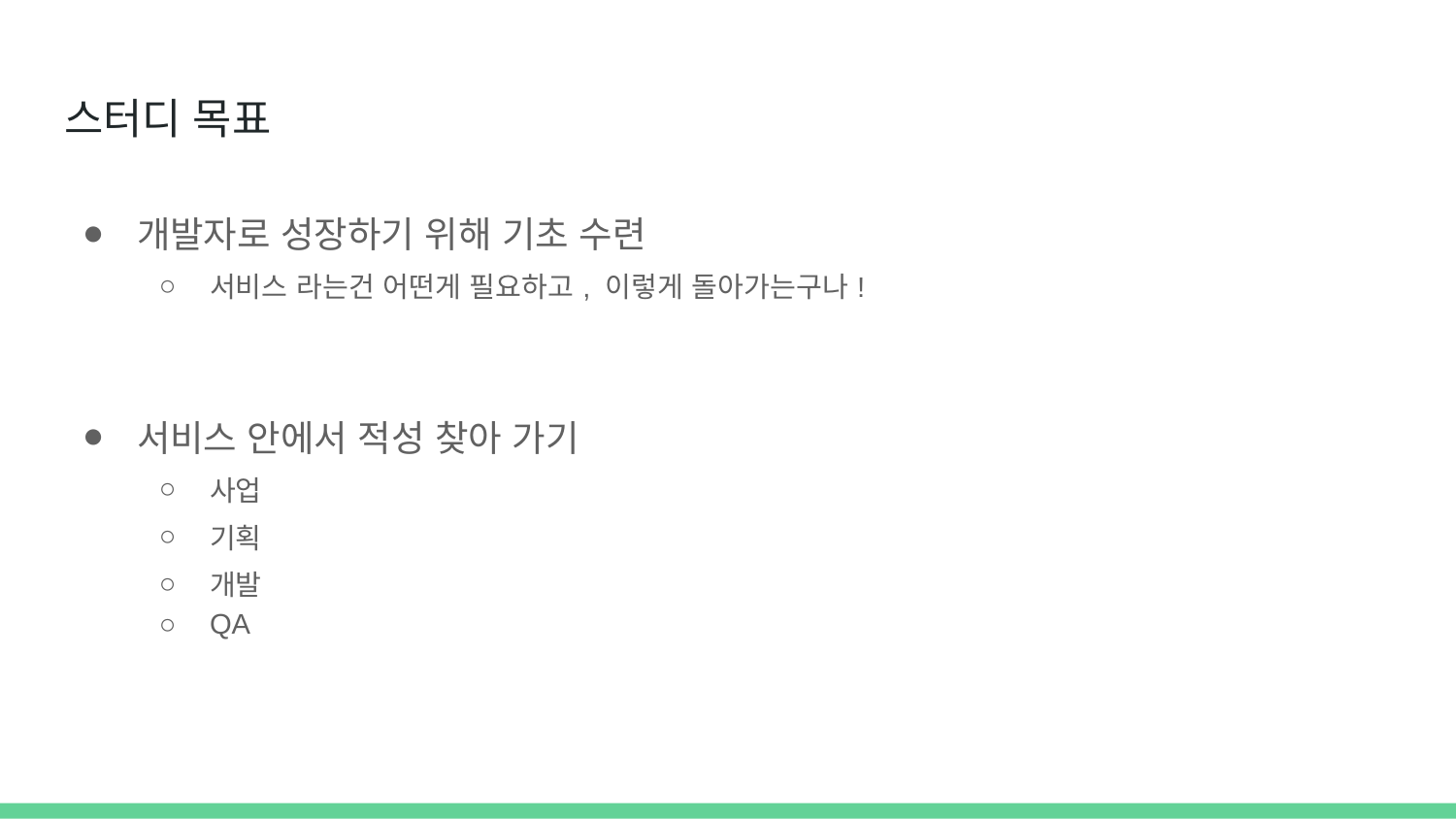

# 스터디 목표
개발자로 성장하기 위해 기초 수련
서비스 라는건 어떤게 필요하고, 이렇게 돌아가는구나!

서비스 안에서 적성 찾아 가기
사업
기획
개발
QA